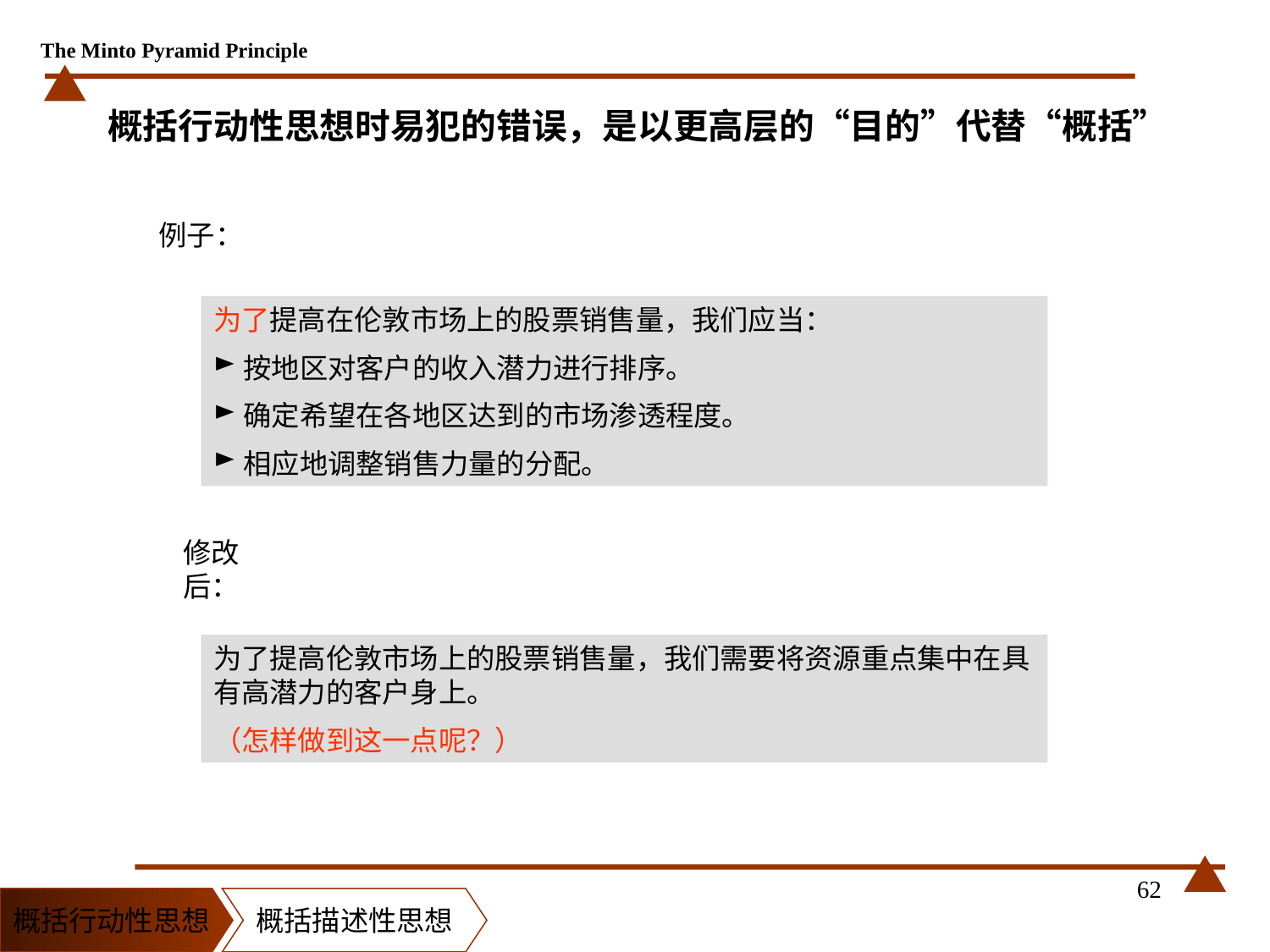

# 概括行动性思想时易犯的错误，是以更高层的“目的”代替“概括”
例子：
为了提高在伦敦市场上的股票销售量，我们应当：
按地区对客户的收入潜力进行排序。
确定希望在各地区达到的市场渗透程度。
相应地调整销售力量的分配。
修改后：
为了提高伦敦市场上的股票销售量，我们需要将资源重点集中在具有高潜力的客户身上。
（怎样做到这一点呢？）
62
概括行动性思想
概括描述性思想